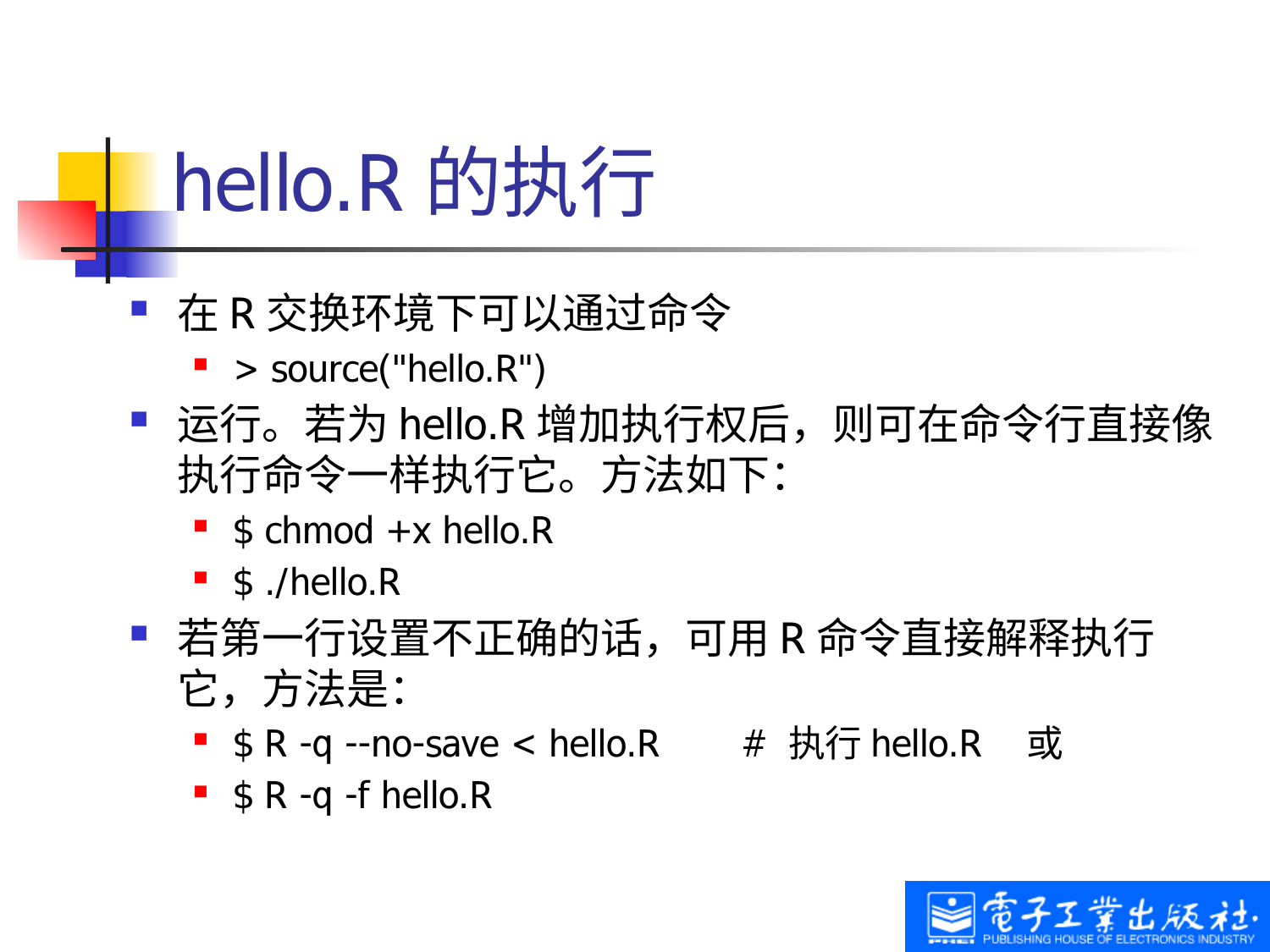

# hello.R的执行
在R交换环境下可以通过命令
> source("hello.R")
运行。若为hello.R增加执行权后，则可在命令行直接像执行命令一样执行它。方法如下：
$ chmod +x hello.R
$ ./hello.R
若第一行设置不正确的话，可用R命令直接解释执行它，方法是：
$ R -q --no-save < hello.R 	# 执行hello.R   或
$ R -q -f hello.R